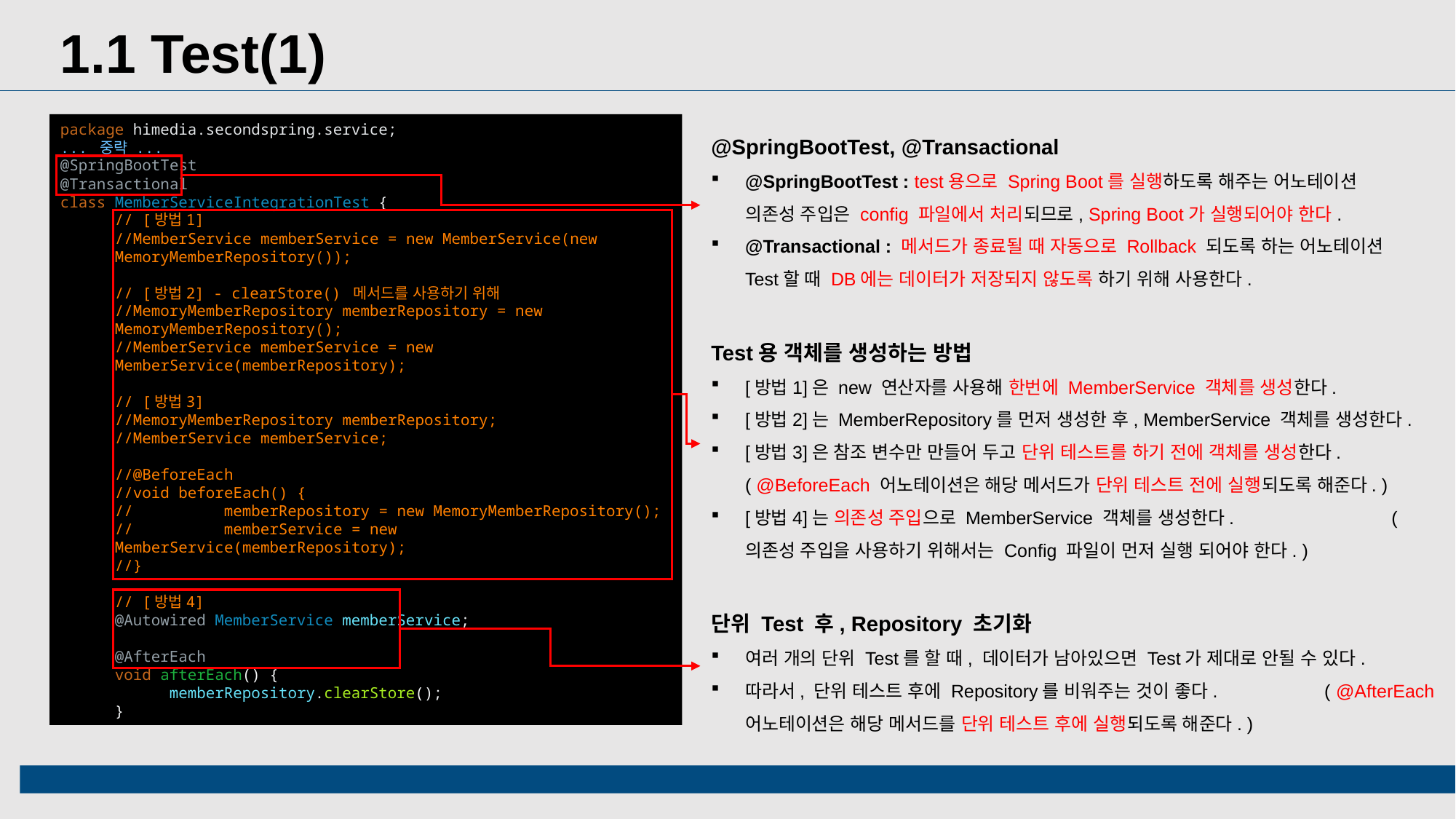

1.1 Test(1)
package himedia.secondspring.service;
... 중략 ...
@SpringBootTest
@Transactional
class MemberServiceIntegrationTest {
// [방법1]
//MemberService memberService = new MemberService(new MemoryMemberRepository());

// [방법2] - clearStore() 메서드를 사용하기 위해
//MemoryMemberRepository memberRepository = new MemoryMemberRepository();
//MemberService memberService = new MemberService(memberRepository);

// [방법3]
//MemoryMemberRepository memberRepository;
//MemberService memberService;

//@BeforeEach
//void beforeEach() {
//	memberRepository = new MemoryMemberRepository();
//	memberService = new MemberService(memberRepository);
//}

// [방법4]
@Autowired MemberService memberService;

@AfterEach
void afterEach() {
memberRepository.clearStore();
}
@SpringBootTest, @Transactional
@SpringBootTest : test용으로 Spring Boot를 실행하도록 해주는 어노테이션       의존성 주입은 config 파일에서 처리되므로, Spring Boot가 실행되어야 한다.
@Transactional : 메서드가 종료될 때 자동으로 Rollback 되도록 하는 어노테이션     Test할 때 DB에는 데이터가 저장되지 않도록 하기 위해 사용한다.

Test용 객체를 생성하는 방법
[방법1]은 new 연산자를 사용해 한번에 MemberService 객체를 생성한다.
[방법2]는 MemberRepository를 먼저 생성한 후, MemberService 객체를 생성한다.
[방법3]은 참조 변수만 만들어 두고 단위 테스트를 하기 전에 객체를 생성한다.        ( @BeforeEach 어노테이션은 해당 메서드가 단위 테스트 전에 실행되도록 해준다. )
[방법4]는 의존성 주입으로 MemberService 객체를 생성한다.                               ( 의존성 주입을 사용하기 위해서는 Config 파일이 먼저 실행 되어야 한다. )

단위 Test 후, Repository 초기화
여러 개의 단위 Test를 할 때, 데이터가 남아있으면 Test가 제대로 안될 수 있다.
따라서, 단위 테스트 후에 Repository를 비워주는 것이 좋다.                     ( @AfterEach 어노테이션은 해당 메서드를 단위 테스트 후에 실행되도록 해준다. )